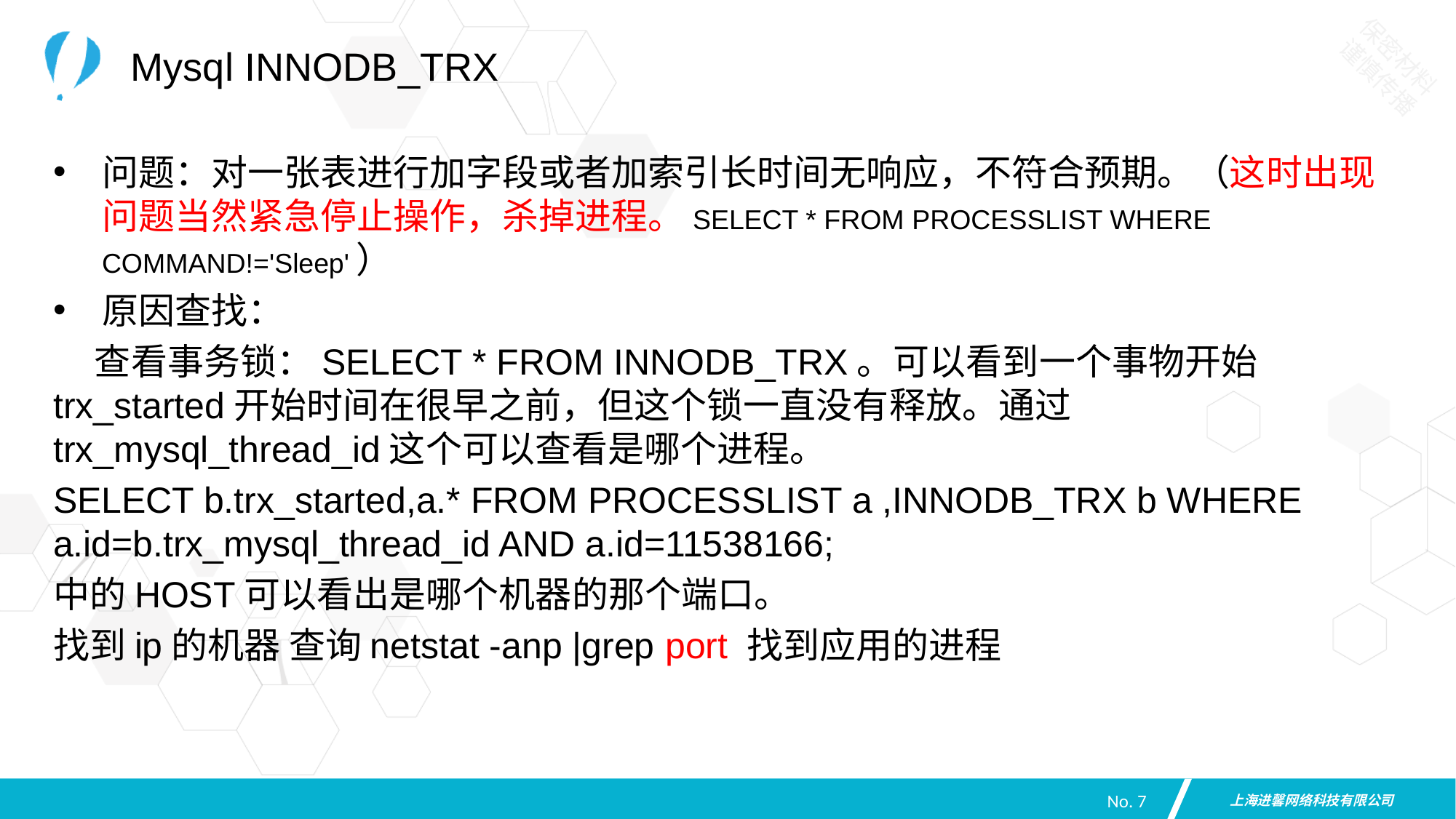

# Mysql INNODB_TRX
问题：对一张表进行加字段或者加索引长时间无响应，不符合预期。（这时出现问题当然紧急停止操作，杀掉进程。SELECT * FROM PROCESSLIST WHERE	 COMMAND!='Sleep'）
原因查找：
    查看事务锁：SELECT * FROM INNODB_TRX。可以看到一个事物开始    trx_started开始时间在很早之前，但这个锁一直没有释放。通过trx_mysql_thread_id这个可以查看是哪个进程。
SELECT b.trx_started,a.* FROM PROCESSLIST a ,INNODB_TRX b WHERE a.id=b.trx_mysql_thread_id AND a.id=11538166;
中的HOST可以看出是哪个机器的那个端口。
找到ip的机器 查询netstat -anp |grep port 找到应用的进程

No. 7